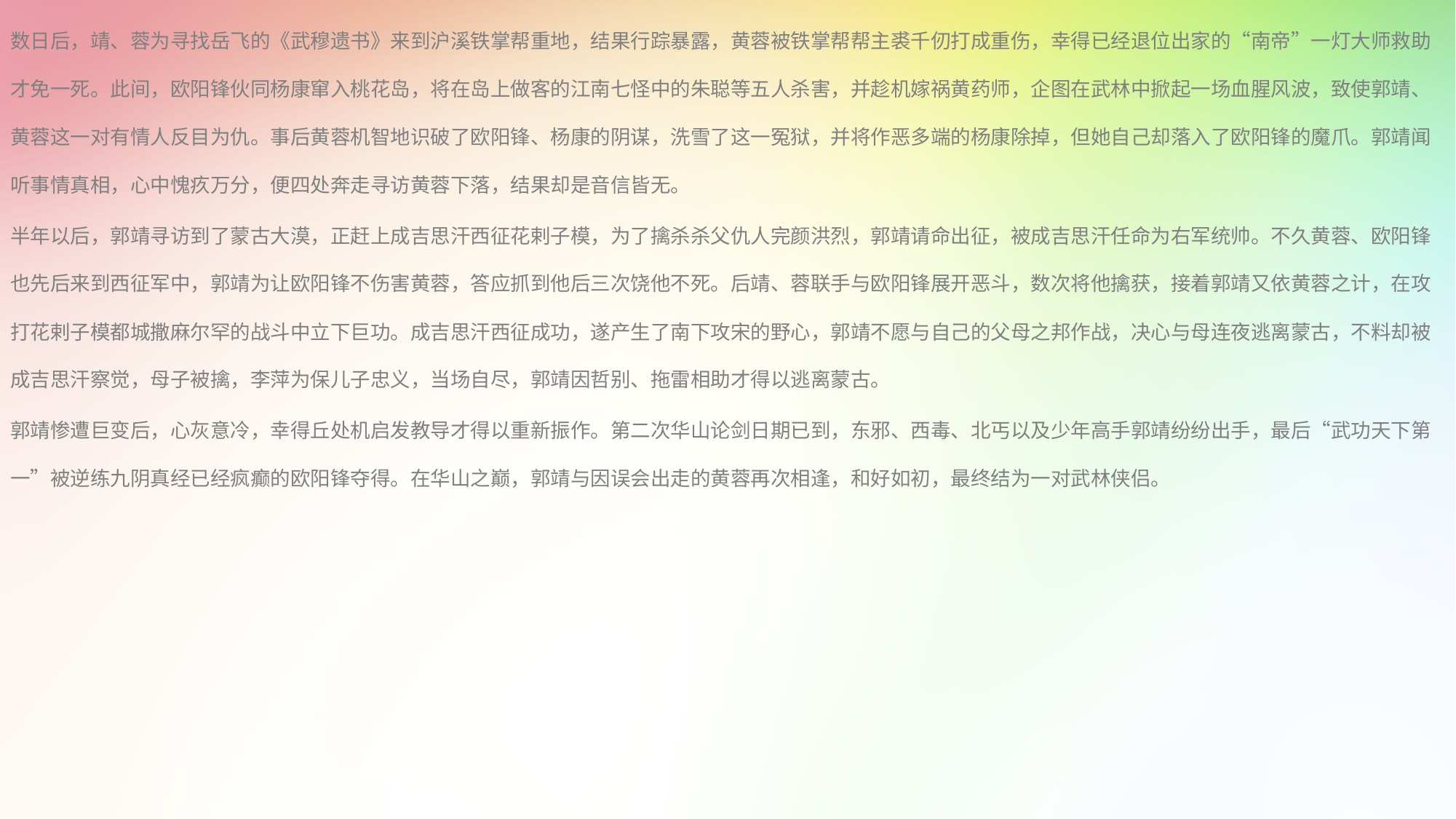

数日后，靖、蓉为寻找岳飞的《武穆遗书》来到沪溪铁掌帮重地，结果行踪暴露，黄蓉被铁掌帮帮主裘千仞打成重伤，幸得已经退位出家的“南帝”一灯大师救助才免一死。此间，欧阳锋伙同杨康窜入桃花岛，将在岛上做客的江南七怪中的朱聪等五人杀害，并趁机嫁祸黄药师，企图在武林中掀起一场血腥风波，致使郭靖、黄蓉这一对有情人反目为仇。事后黄蓉机智地识破了欧阳锋、杨康的阴谋，洗雪了这一冤狱，并将作恶多端的杨康除掉，但她自己却落入了欧阳锋的魔爪。郭靖闻听事情真相，心中愧疚万分，便四处奔走寻访黄蓉下落，结果却是音信皆无。
半年以后，郭靖寻访到了蒙古大漠，正赶上成吉思汗西征花剌子模，为了擒杀杀父仇人完颜洪烈，郭靖请命出征，被成吉思汗任命为右军统帅。不久黄蓉、欧阳锋也先后来到西征军中，郭靖为让欧阳锋不伤害黄蓉，答应抓到他后三次饶他不死。后靖、蓉联手与欧阳锋展开恶斗，数次将他擒获，接着郭靖又依黄蓉之计，在攻打花剌子模都城撒麻尔罕的战斗中立下巨功。成吉思汗西征成功，遂产生了南下攻宋的野心，郭靖不愿与自己的父母之邦作战，决心与母连夜逃离蒙古，不料却被成吉思汗察觉，母子被擒，李萍为保儿子忠义，当场自尽，郭靖因哲别、拖雷相助才得以逃离蒙古。
郭靖惨遭巨变后，心灰意冷，幸得丘处机启发教导才得以重新振作。第二次华山论剑日期已到，东邪、西毒、北丐以及少年高手郭靖纷纷出手，最后“武功天下第一”被逆练九阴真经已经疯癫的欧阳锋夺得。在华山之巅，郭靖与因误会出走的黄蓉再次相逢，和好如初，最终结为一对武林侠侣。

#